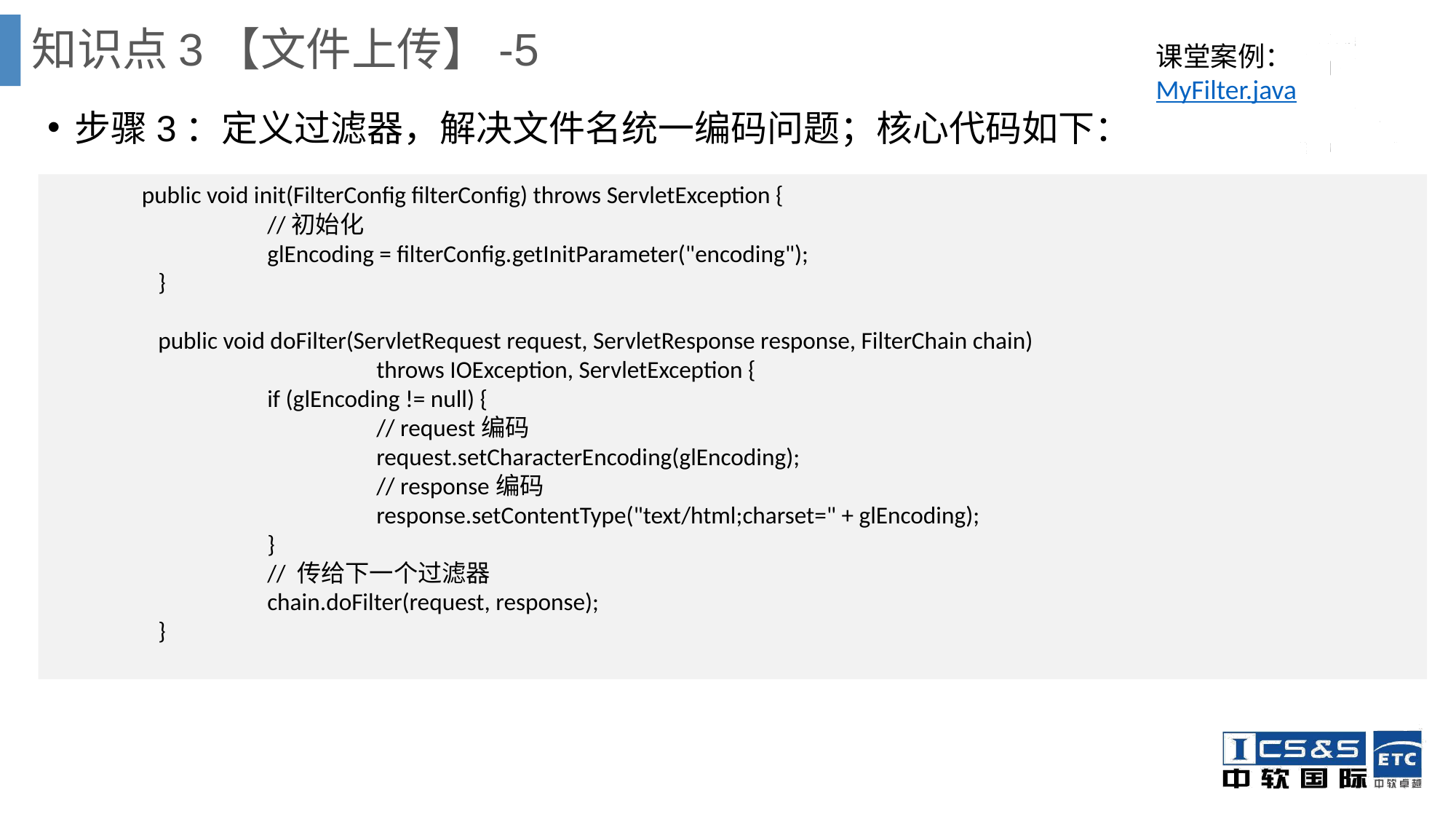

知识点3【文件上传】-5
课堂案例：
MyFilter.java
步骤3：定义过滤器，解决文件名统一编码问题；核心代码如下：
                 public void init(FilterConfig filterConfig) throws ServletException {
		//初始化
		glEncoding = filterConfig.getInitParameter("encoding");
	}

	public void doFilter(ServletRequest request, ServletResponse response, FilterChain chain)
			throws IOException, ServletException {
		if (glEncoding != null) {
			// request编码
			request.setCharacterEncoding(glEncoding);
			// response编码
			response.setContentType("text/html;charset=" + glEncoding);
		}
		// 传给下一个过滤器
		chain.doFilter(request, response);
	}